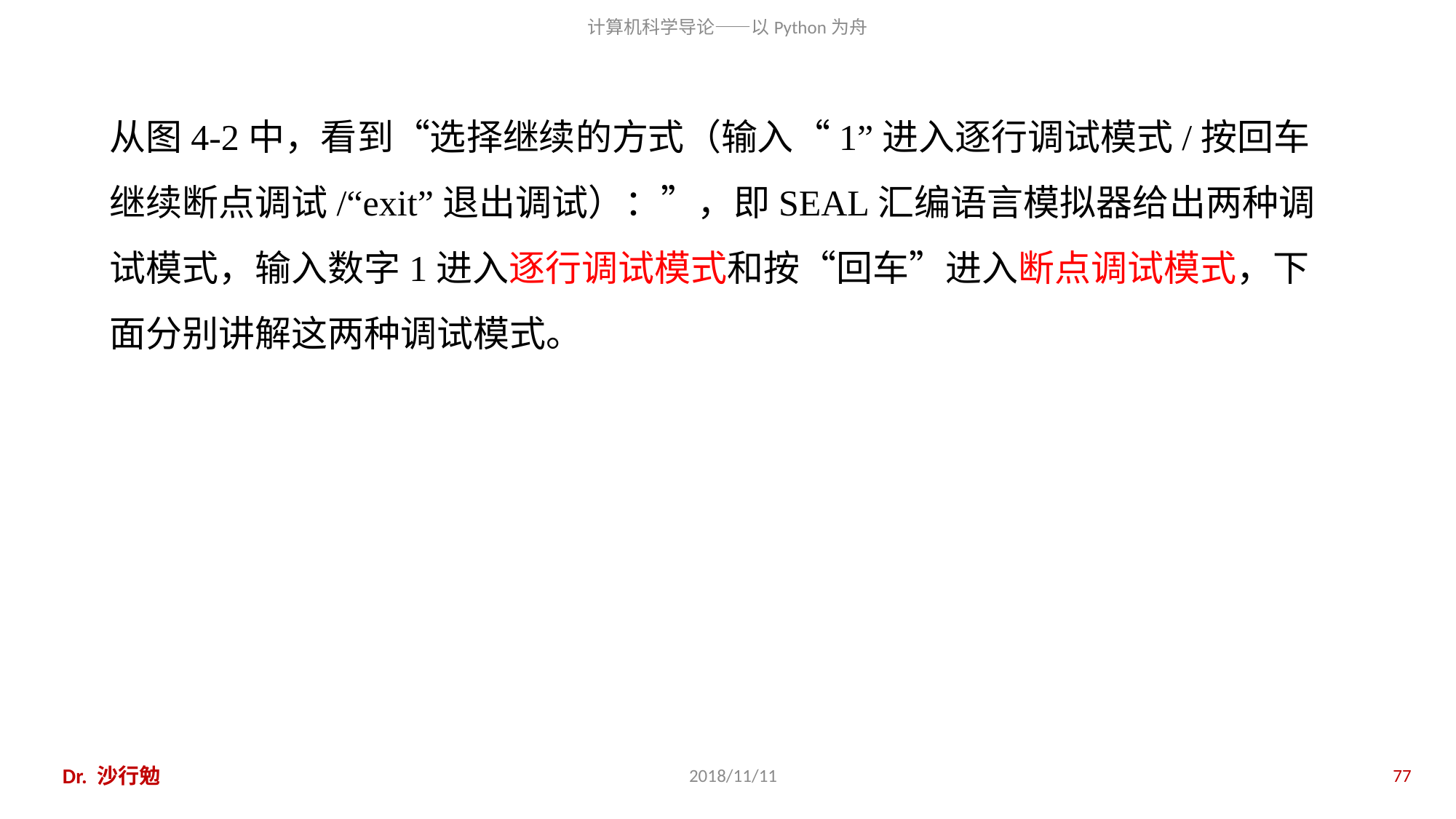

从图4-2中，看到“选择继续的方式（输入“1”进入逐行调试模式/按回车继续断点调试/“exit”退出调试）：”，即SEAL汇编语言模拟器给出两种调试模式，输入数字1进入逐行调试模式和按“回车”进入断点调试模式，下面分别讲解这两种调试模式。
Dr. 沙行勉
2018/11/11
77